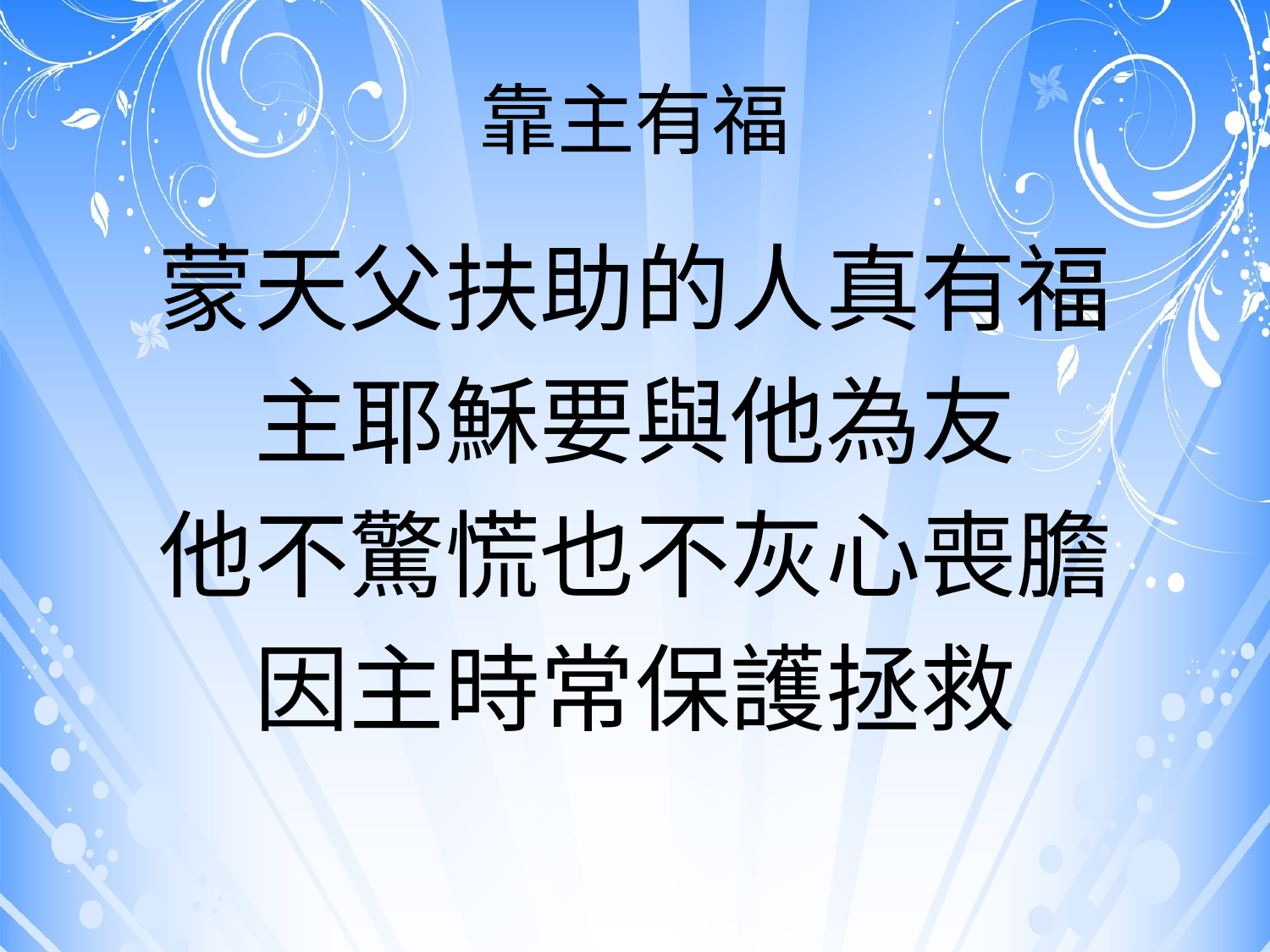

# 靠主有福
蒙天父扶助的人真有福
主耶穌要與他為友
他不驚慌也不灰心喪膽
因主時常保護拯救